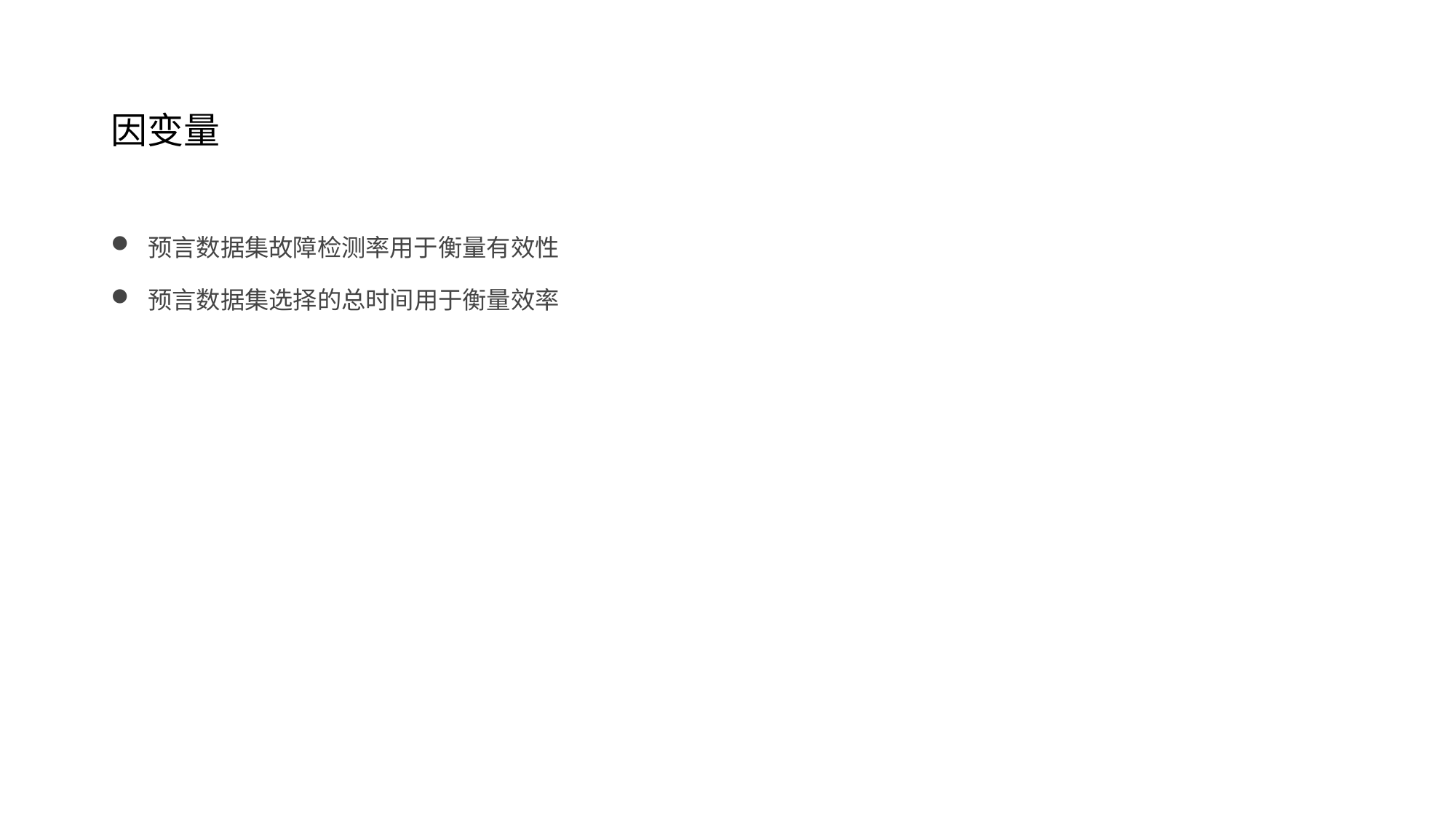

# 因变量
预言数据集故障检测率用于衡量有效性
预言数据集选择的总时间用于衡量效率